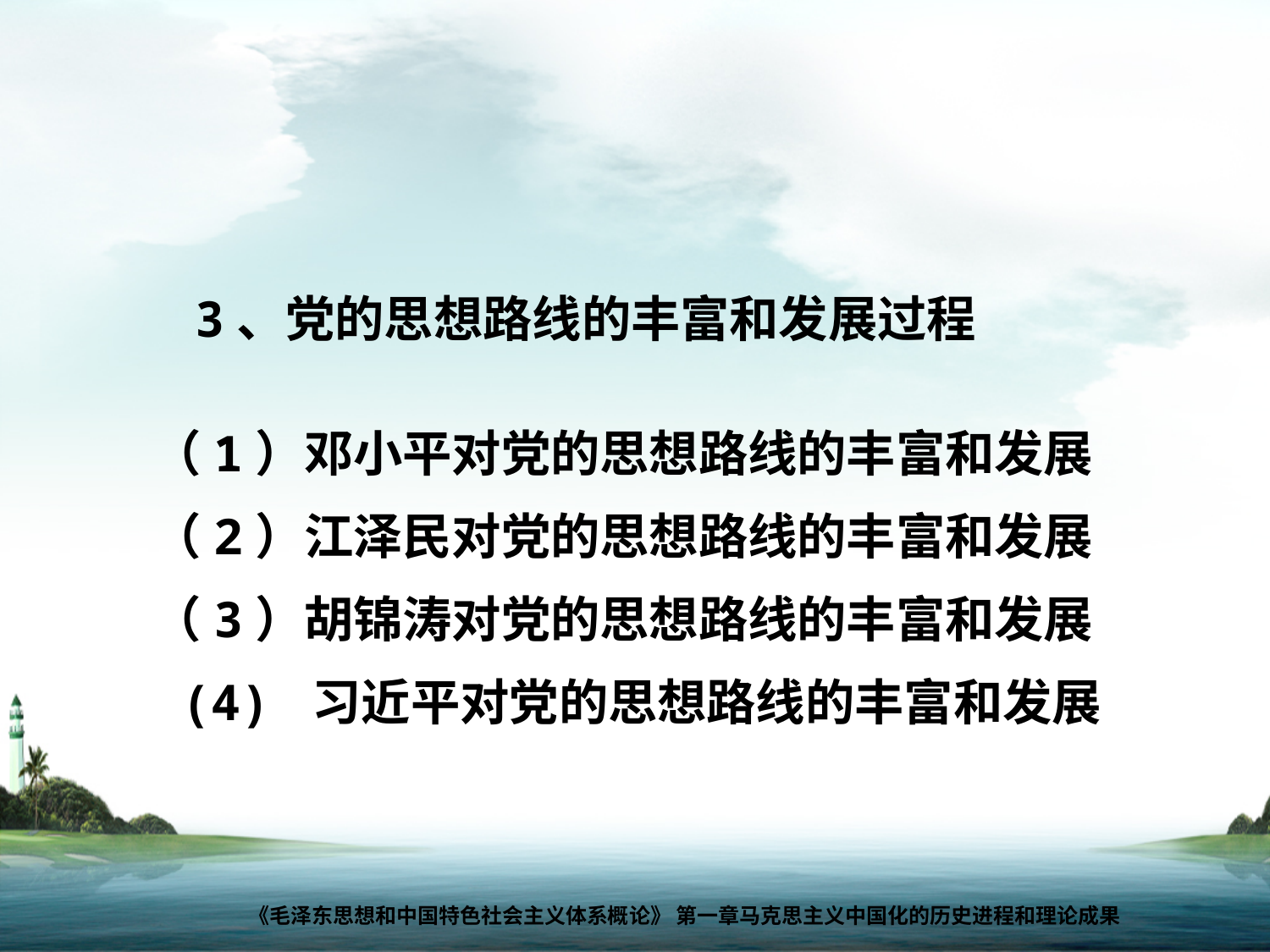

# 3、党的思想路线的丰富和发展过程

（1）邓小平对党的思想路线的丰富和发展
（2）江泽民对党的思想路线的丰富和发展
（3）胡锦涛对党的思想路线的丰富和发展
 (4) 习近平对党的思想路线的丰富和发展

《毛泽东思想和中国特色社会主义体系概论》 第一章马克思主义中国化的历史进程和理论成果